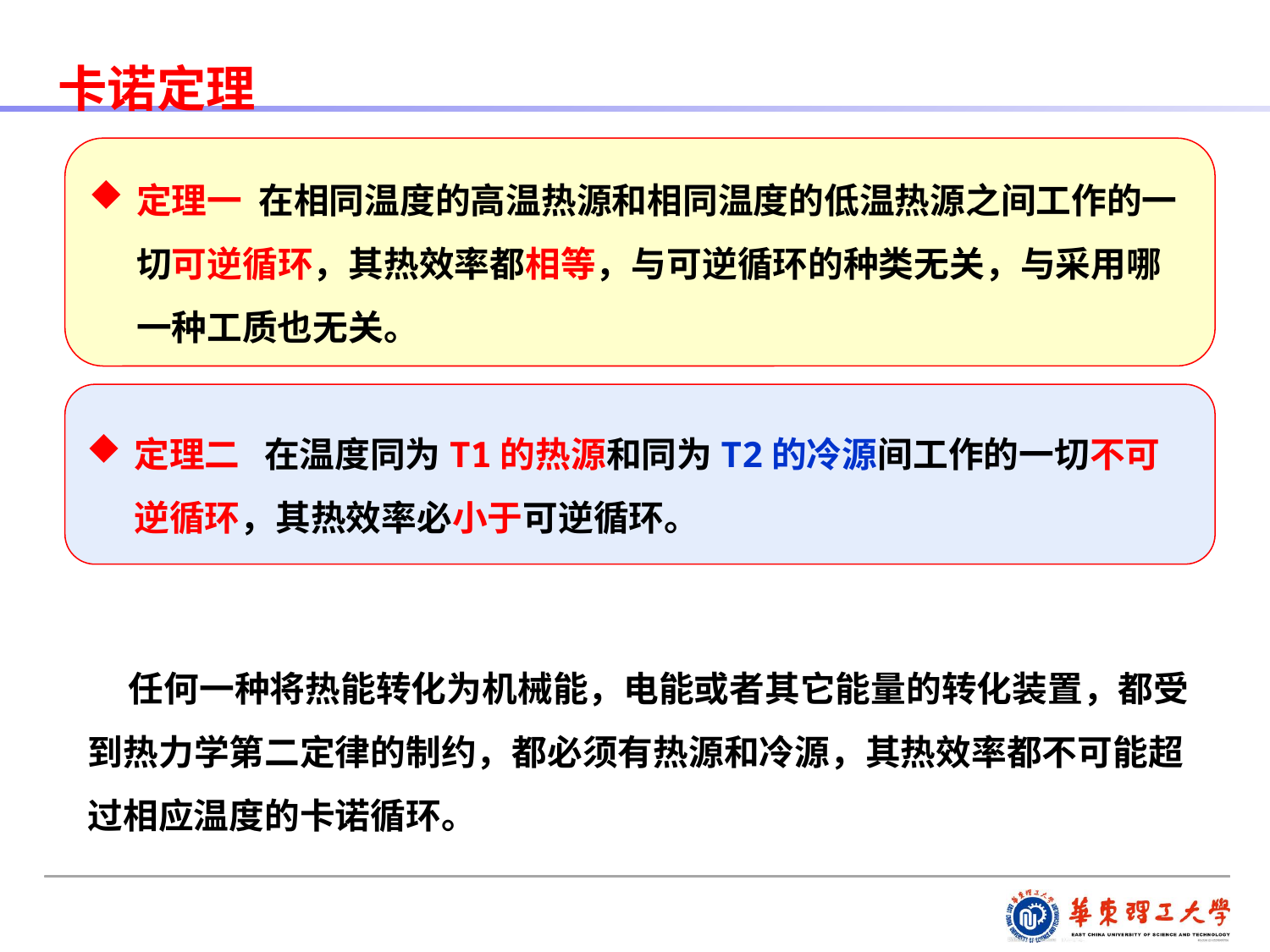

卡诺定理
定理一  在相同温度的高温热源和相同温度的低温热源之间工作的一切可逆循环，其热效率都相等，与可逆循环的种类无关，与采用哪一种工质也无关。
定理二   在温度同为T1的热源和同为T2的冷源间工作的一切不可逆循环，其热效率必小于可逆循环。
    任何一种将热能转化为机械能，电能或者其它能量的转化装置，都受到热力学第二定律的制约，都必须有热源和冷源，其热效率都不可能超过相应温度的卡诺循环。